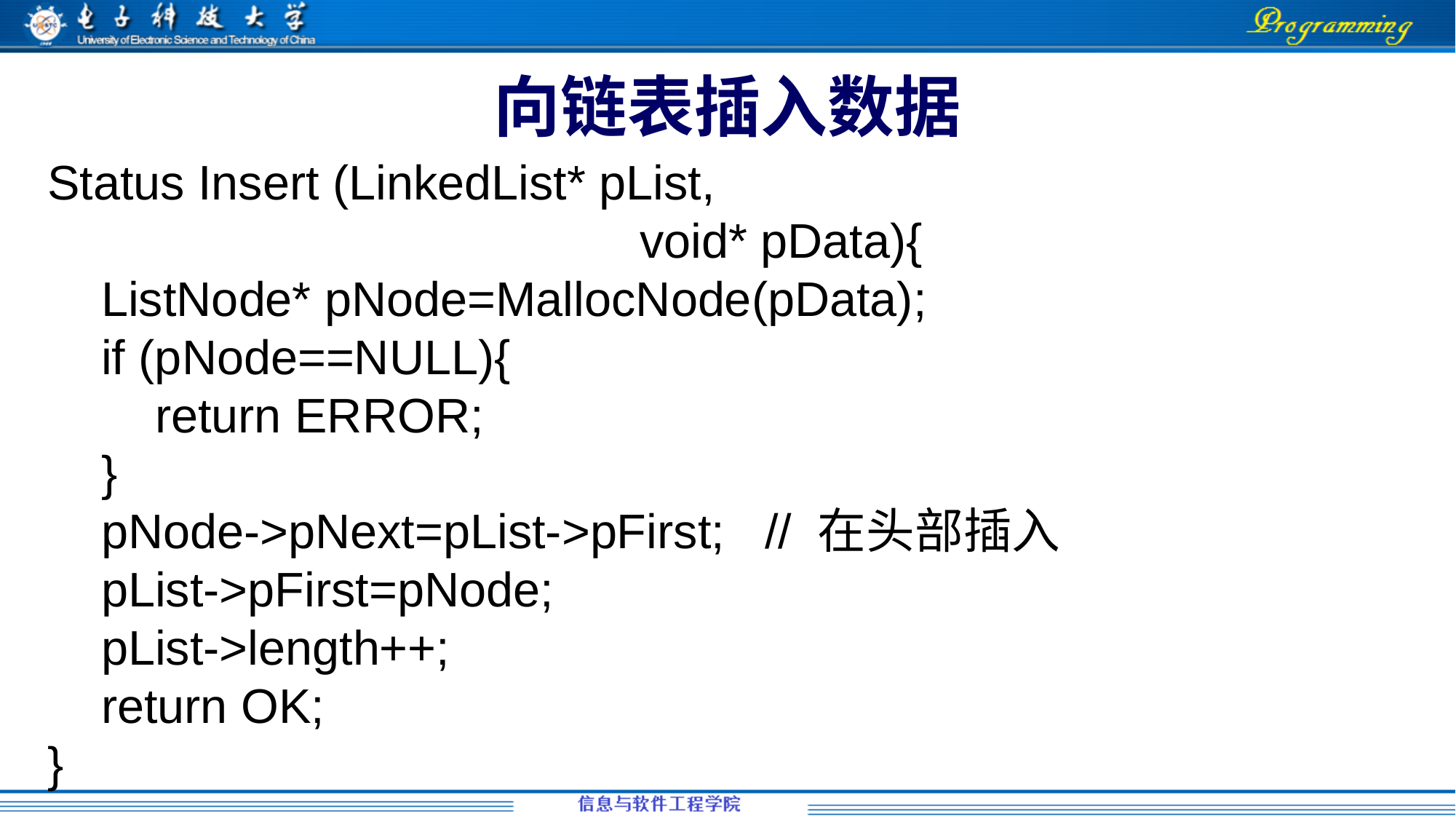

# 向链表插入数据
Status Insert (LinkedList* pList,
                                            void* pData){
    ListNode* pNode=MallocNode(pData);
    if (pNode==NULL){
        return ERROR;
    }
    pNode->pNext=pList->pFirst;   // 在头部插入
    pList->pFirst=pNode;
    pList->length++;
    return OK;
}